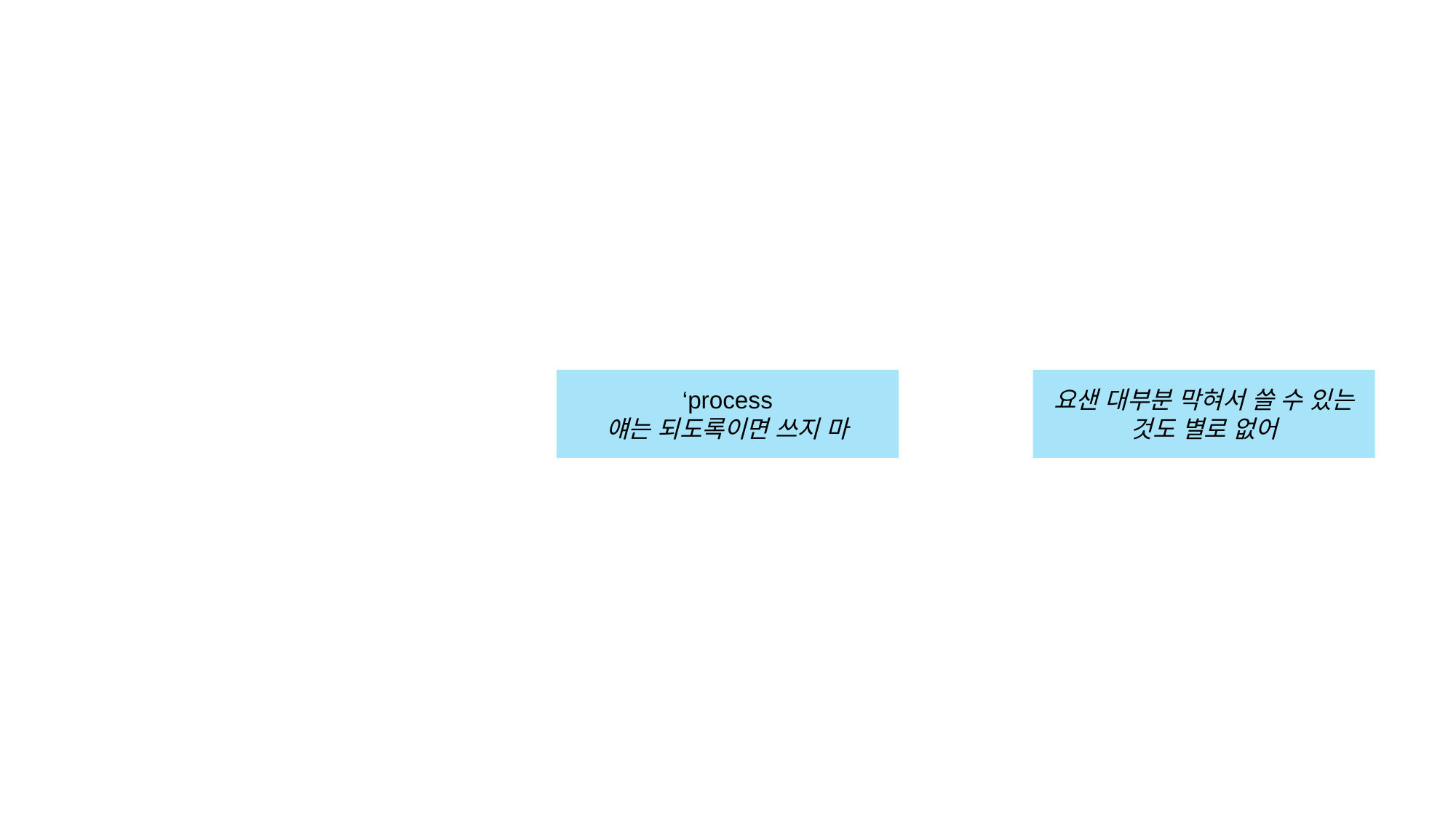

‘process
얘는 되도록이면 쓰지 마
요샌 대부분 막혀서 쓸 수 있는 것도 별로 없어